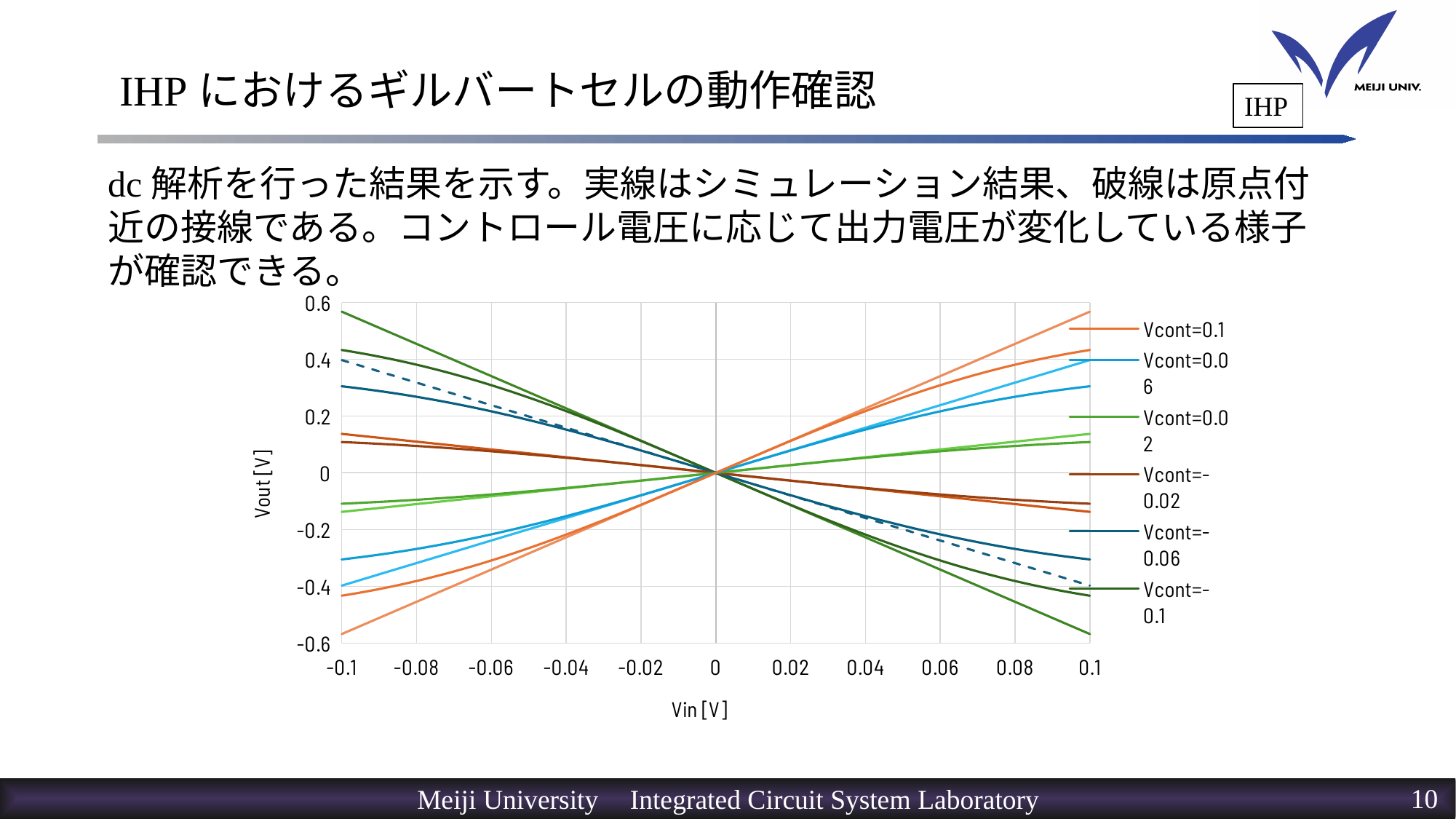

# IHPにおけるギルバートセルの動作確認
IHP
dc解析を行った結果を示す。実線はシミュレーション結果、破線は原点付近の接線である。コントロール電圧に応じて出力電圧が変化している様子が確認できる。

### Chart

| Category | Vcont=0.1 | Vcont=0.06 | Vcont=0.02 | Vcont=-0.02 | Vcont=-0.06 | Vcont=-0.1 |  |  |  |  |  |  |
|---|---|---|---|---|---|---|---|---|---|---|---|---|